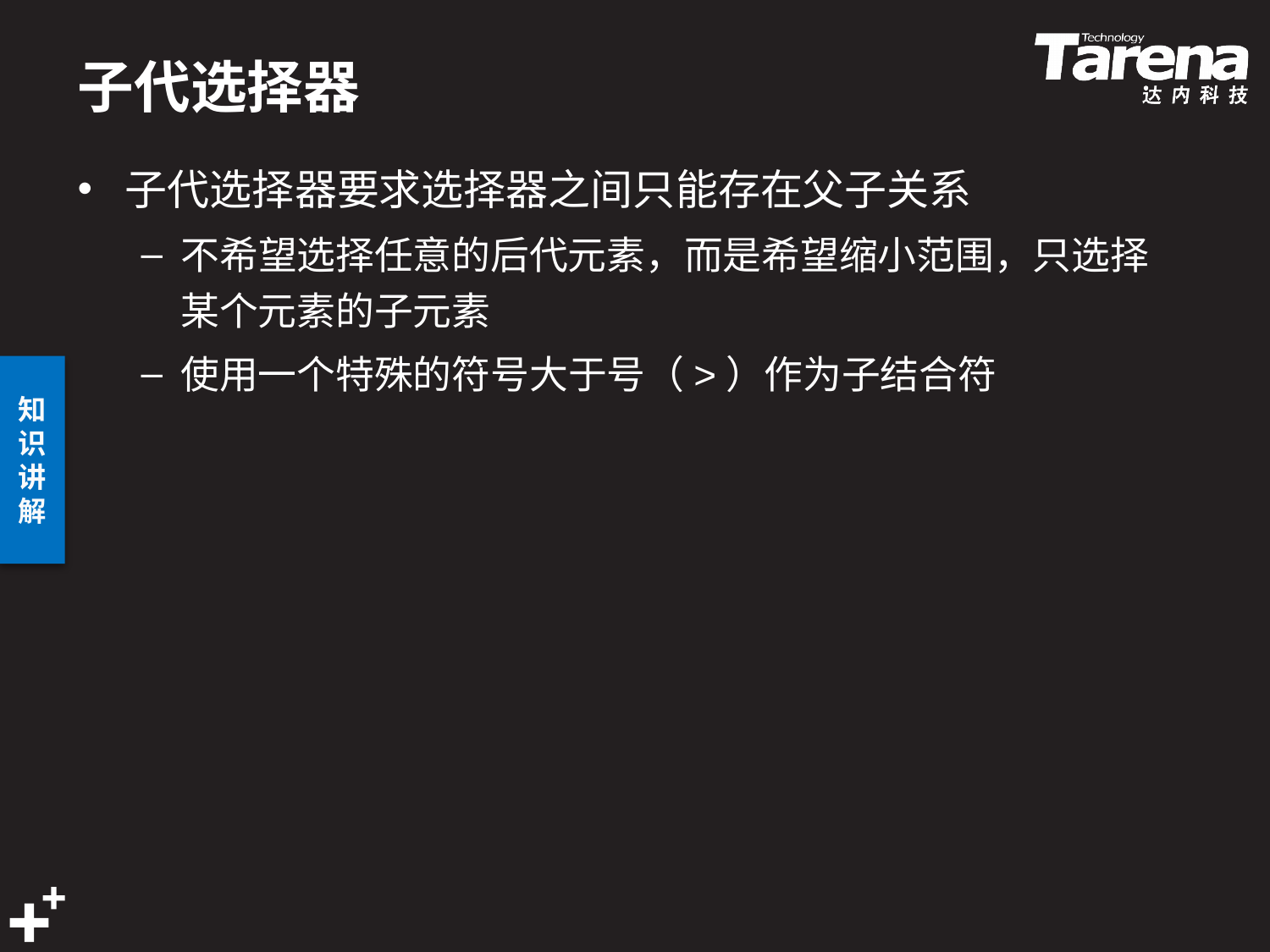

# 子代选择器
子代选择器要求选择器之间只能存在父子关系
不希望选择任意的后代元素，而是希望缩小范围，只选择某个元素的子元素
使用一个特殊的符号大于号（>）作为子结合符